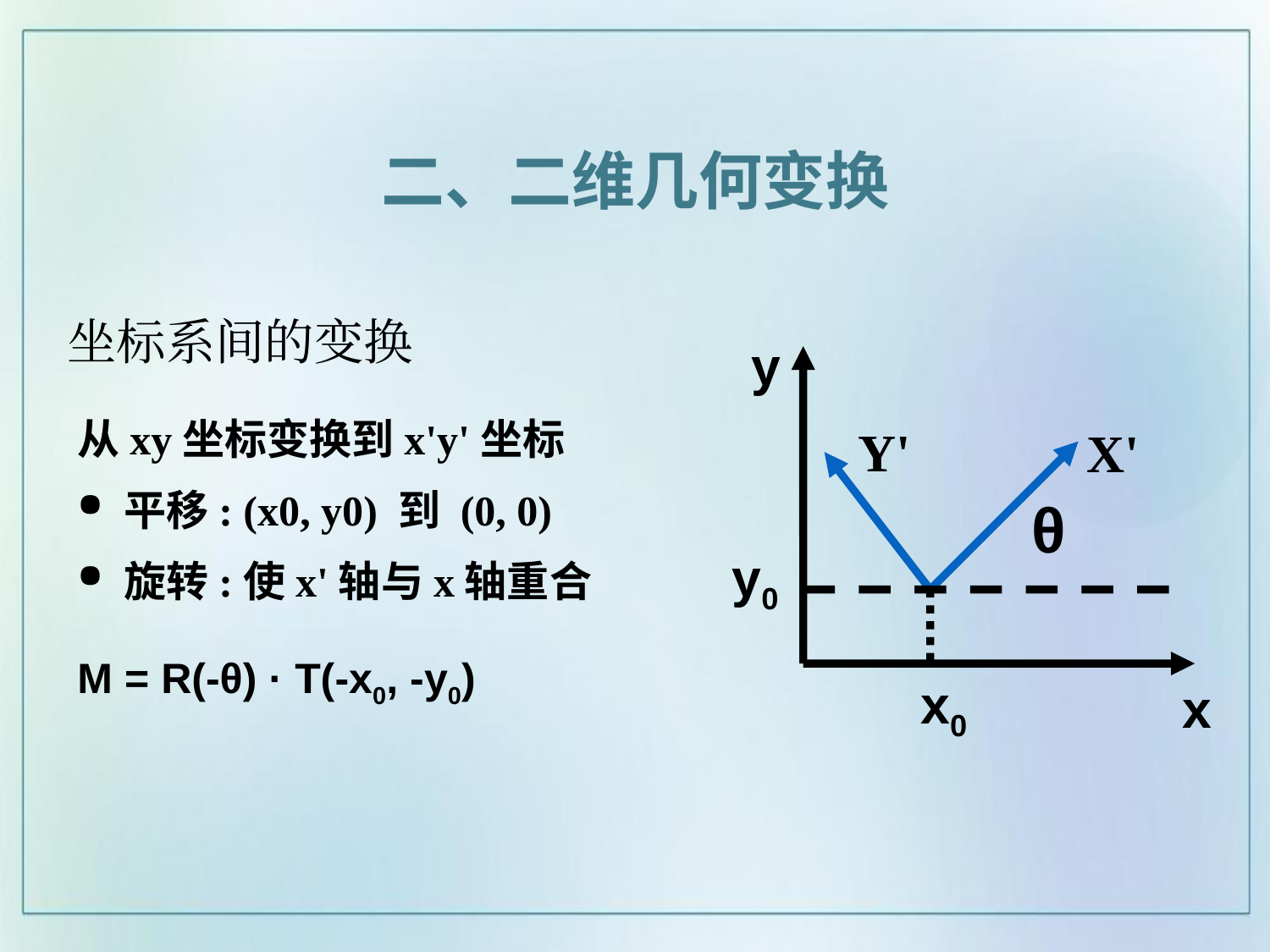

二、二维几何变换
# 坐标系间的变换

y

Y'
X'

θ
y0

x0
x
从xy坐标变换到x'y'坐标
 平移: (x0, y0) 到 (0, 0)
 旋转:使x'轴与x轴重合
M = R(-θ) · T(-x0, -y0)